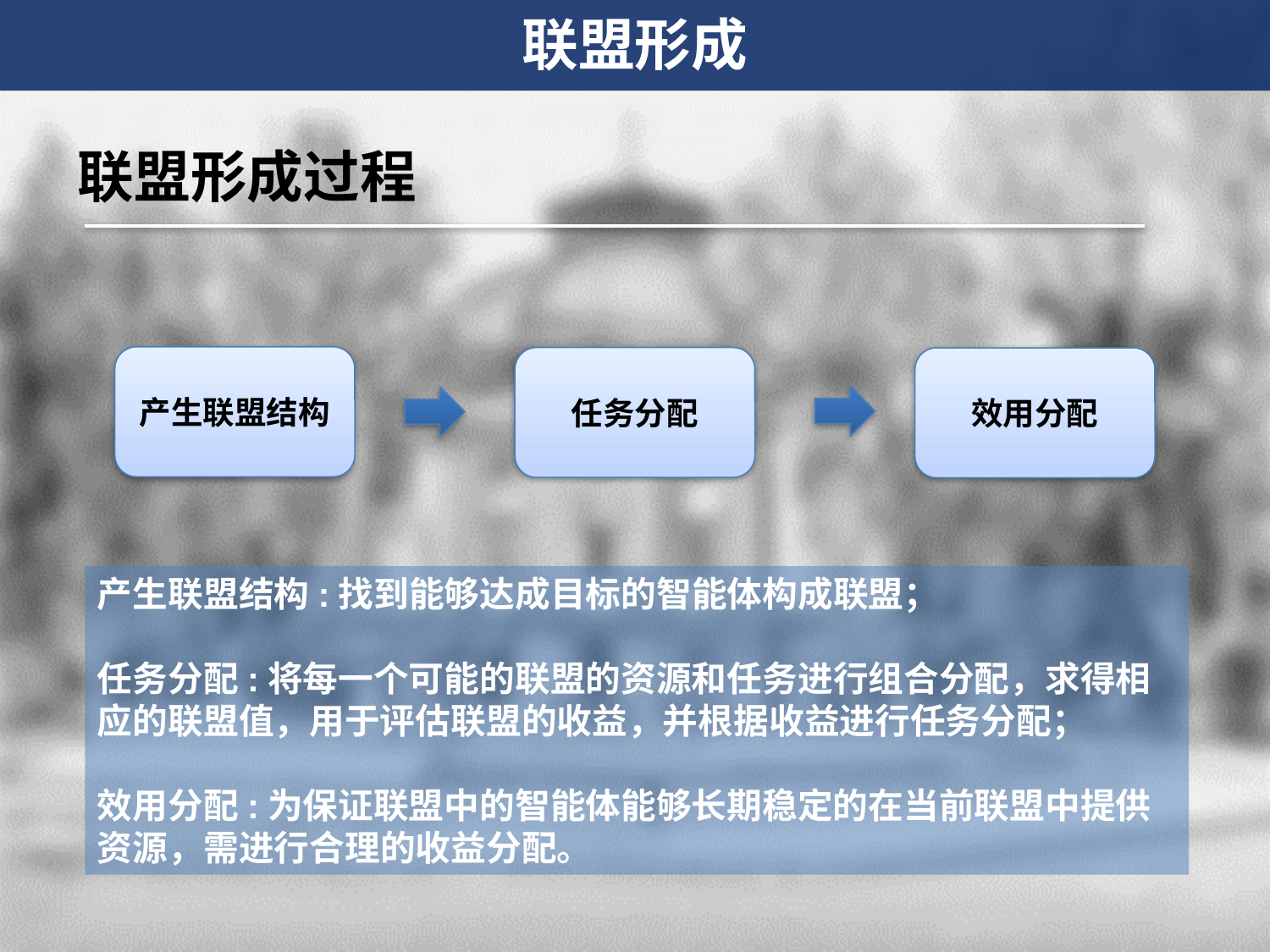

联盟形成
联盟形成过程
产生联盟结构
任务分配
效用分配

产生联盟结构:找到能够达成目标的智能体构成联盟；

任务分配:将每一个可能的联盟的资源和任务进行组合分配，求得相应的联盟值，用于评估联盟的收益，并根据收益进行任务分配；

效用分配:为保证联盟中的智能体能够长期稳定的在当前联盟中提供资源，需进行合理的收益分配。